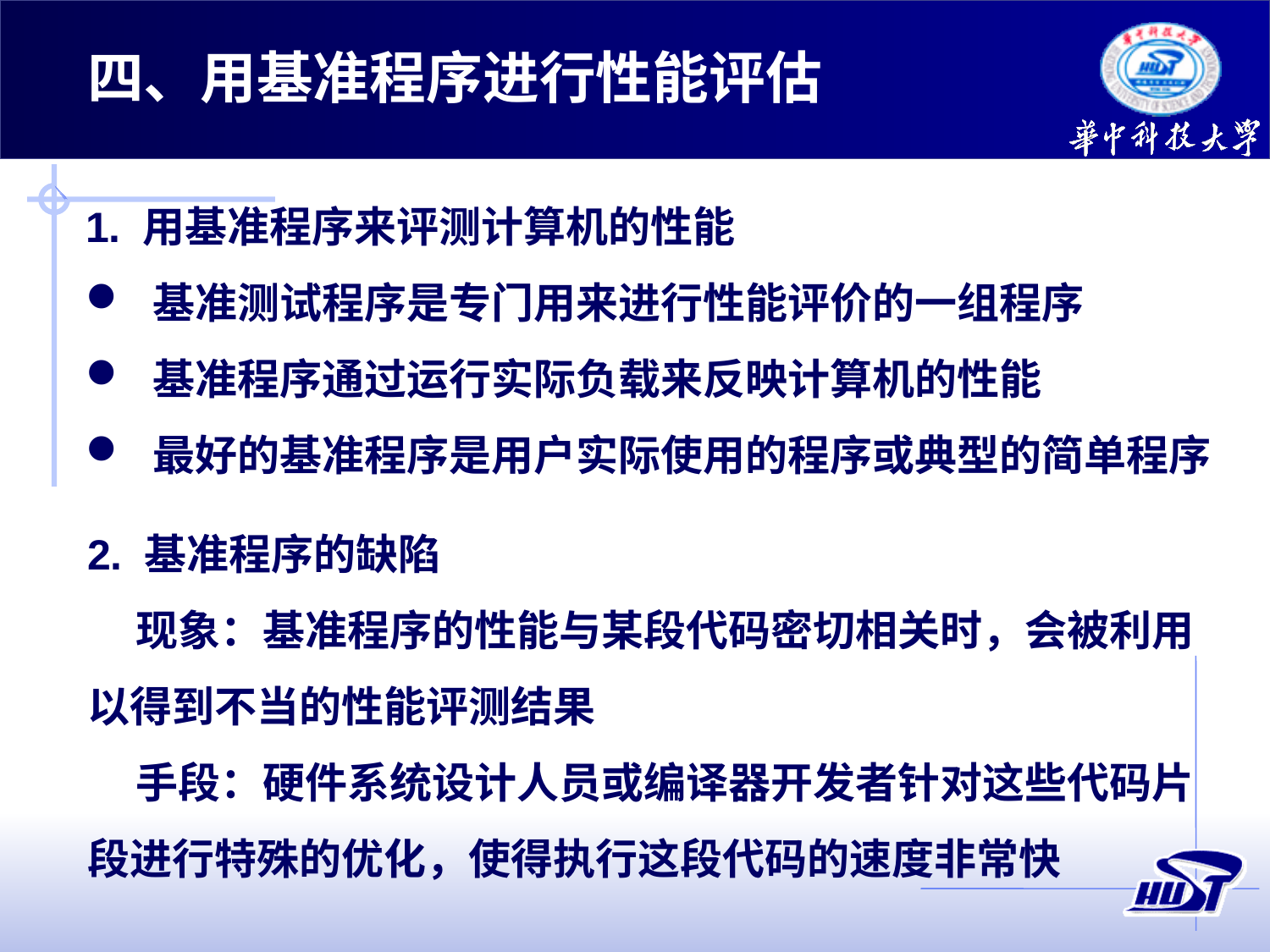

四、用基准程序进行性能评估
1. 用基准程序来评测计算机的性能
 基准测试程序是专门用来进行性能评价的一组程序
 基准程序通过运行实际负载来反映计算机的性能
 最好的基准程序是用户实际使用的程序或典型的简单程序
2. 基准程序的缺陷
    现象：基准程序的性能与某段代码密切相关时，会被利用以得到不当的性能评测结果
    手段：硬件系统设计人员或编译器开发者针对这些代码片段进行特殊的优化，使得执行这段代码的速度非常快